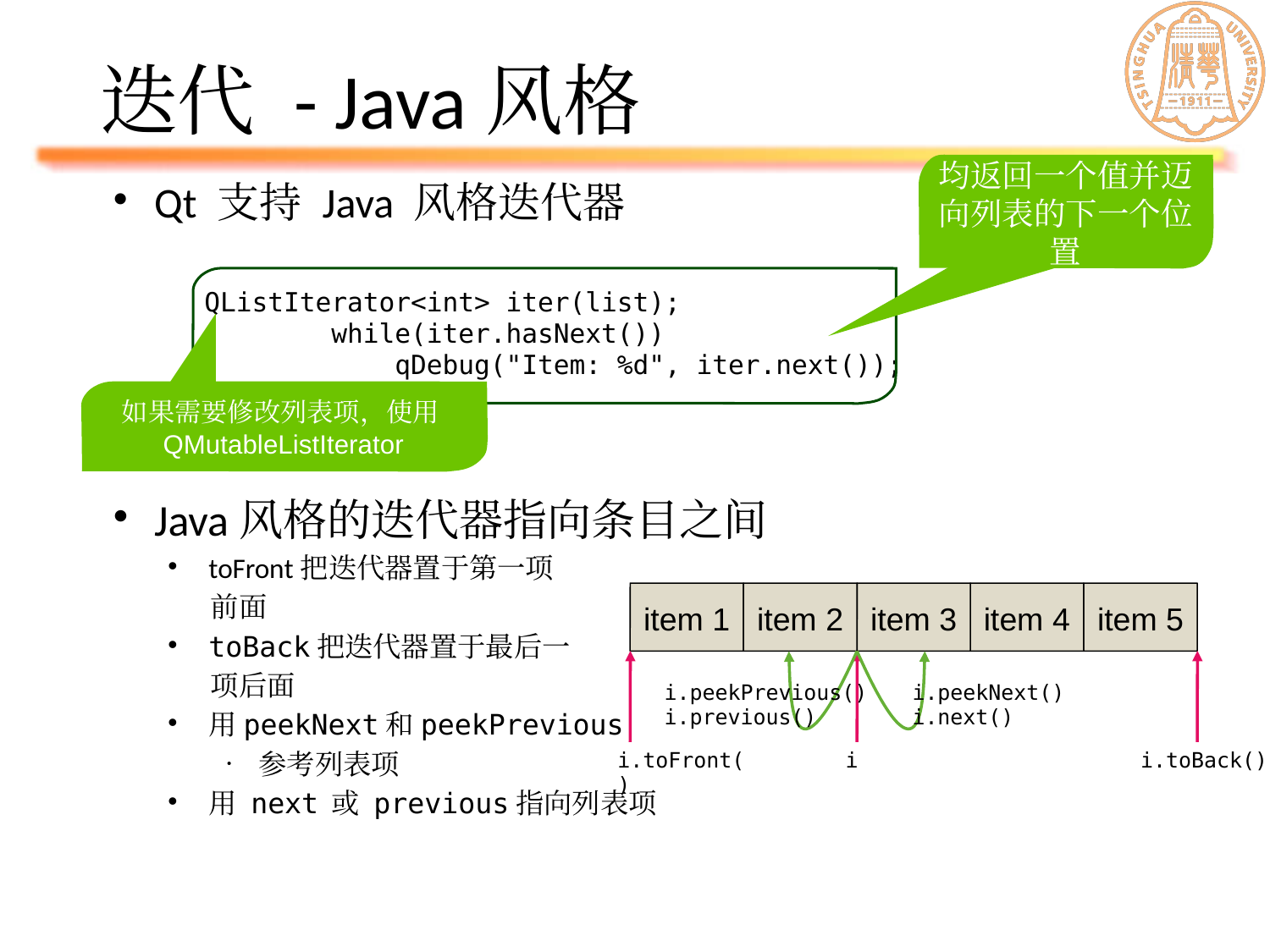

# 迭代 - Java风格

均返回一个值并迈向列表的下一个位置
Qt 支持 Java 风格迭代器

Java风格的迭代器指向条目之间
toFront把迭代器置于第一项
     前面
toBack把迭代器置于最后一
     项后面
用peekNext和peekPrevious
参考列表项
用 next 或 previous指向列表项

QListIterator<int> iter(list);
        while(iter.hasNext())
            qDebug("Item: %d", iter.next());

如果需要修改列表项，使用QMutableListIterator
item 1
item 2
item 3
item 4
item 5

i.peekPrevious()
i.previous()
i.peekNext()
i.next()
i.toFront()
i
i.toBack()